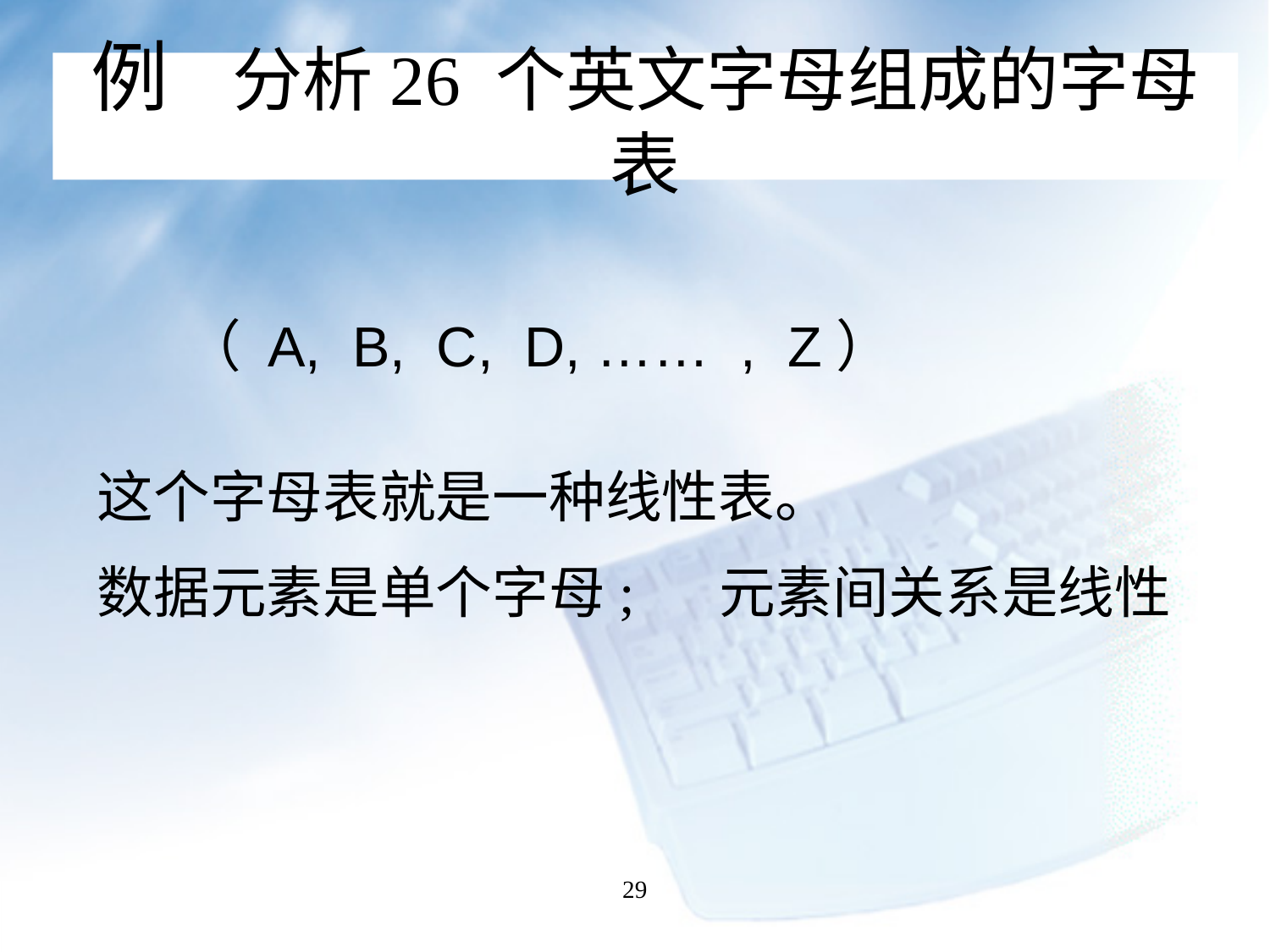

# 例    分析26 个英文字母组成的字母表
    （ A,  B,  C,  D, ……  ,  Z）
这个字母表就是一种线性表。
数据元素是单个字母;     元素间关系是线性
29